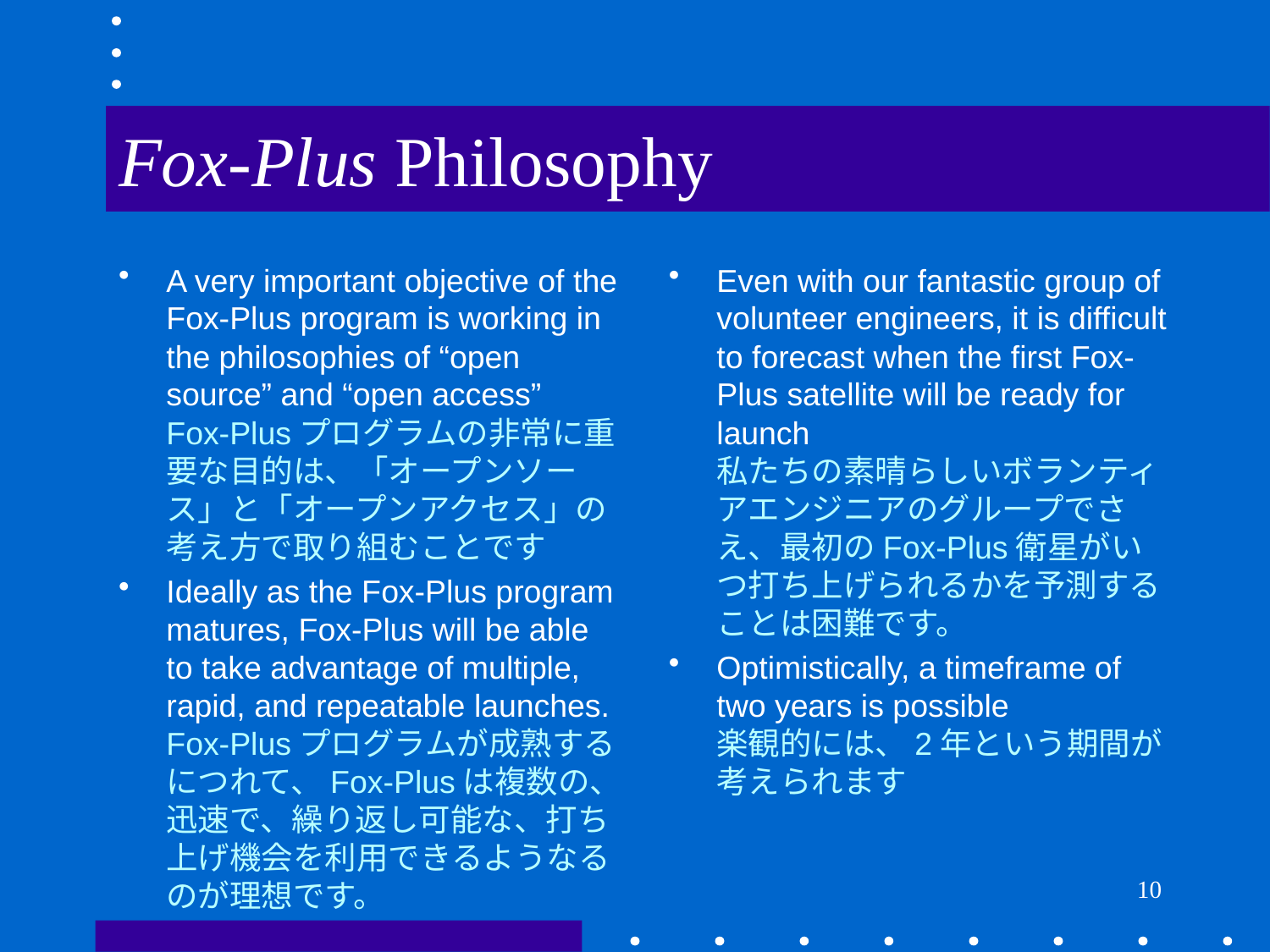

# Fox-Plus Philosophy
A very important objective of the Fox-Plus program is working in the philosophies of “open source” and “open access”
Fox-Plusプログラムの非常に重要な目的は、「オープンソース」と「オープンアクセス」の考え方で取り組むことです
Ideally as the Fox-Plus program matures, Fox-Plus will be able to take advantage of multiple, rapid, and repeatable launches.
Fox-Plusプログラムが成熟するにつれて、Fox-Plusは複数の、迅速で、繰り返し可能な、打ち上げ機会を利用できるようなるのが理想です。

Even with our fantastic group of volunteer engineers, it is difficult to forecast when the first Fox-Plus satellite will be ready for launch
私たちの素晴らしいボランティアエンジニアのグループでさえ、最初のFox-Plus衛星がいつ打ち上げられるかを予測することは困難です。
Optimistically, a timeframe of two years is possible
楽観的には、2年という期間が考えられます
10